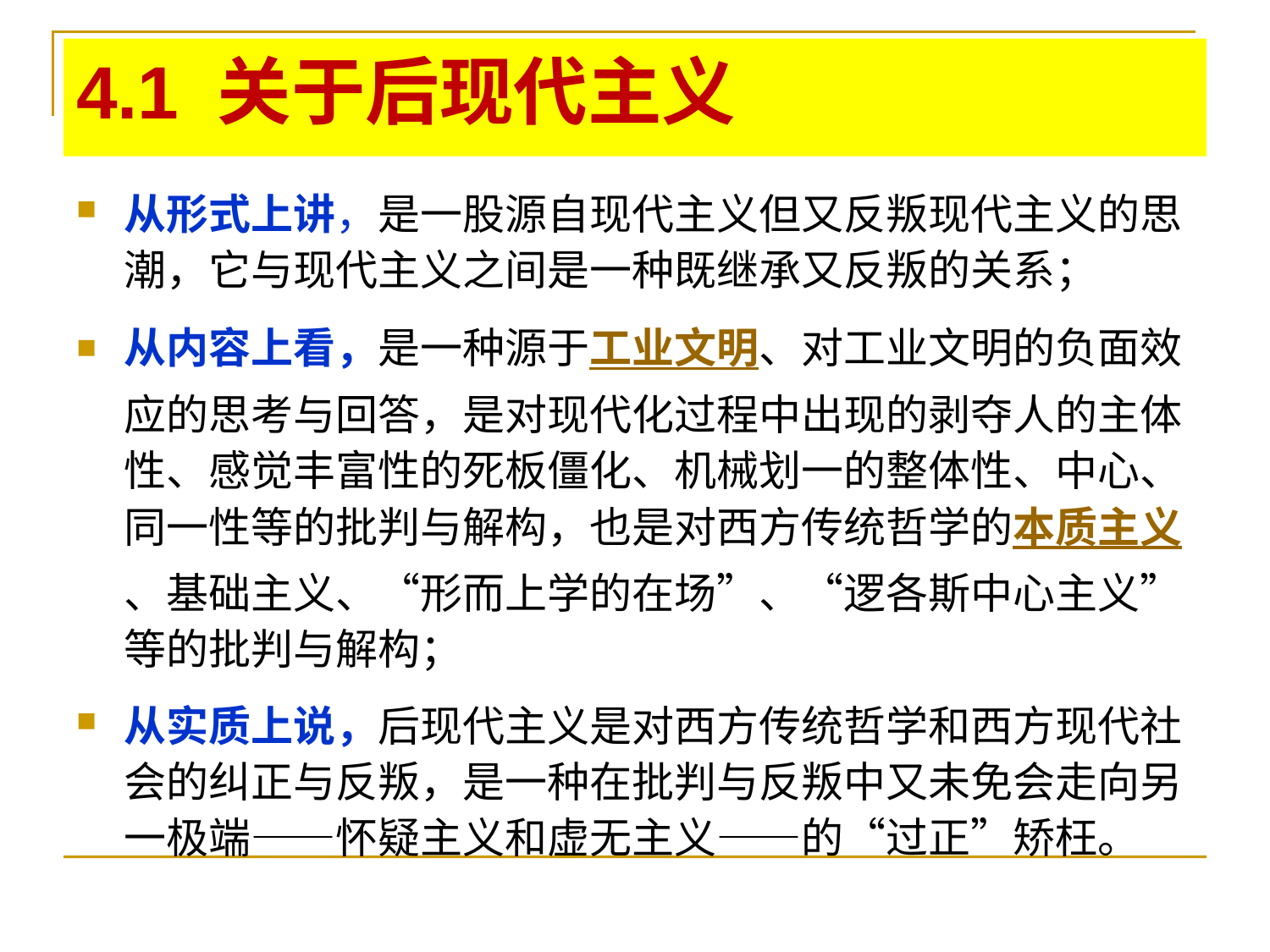

# 4.1 关于后现代主义
从形式上讲，是一股源自现代主义但又反叛现代主义的思潮，它与现代主义之间是一种既继承又反叛的关系；
从内容上看，是一种源于工业文明、对工业文明的负面效应的思考与回答，是对现代化过程中出现的剥夺人的主体性、感觉丰富性的死板僵化、机械划一的整体性、中心、同一性等的批判与解构，也是对西方传统哲学的本质主义、基础主义、“形而上学的在场”、“逻各斯中心主义”等的批判与解构；
从实质上说，后现代主义是对西方传统哲学和西方现代社会的纠正与反叛，是一种在批判与反叛中又未免会走向另一极端——怀疑主义和虚无主义——的“过正”矫枉。
61